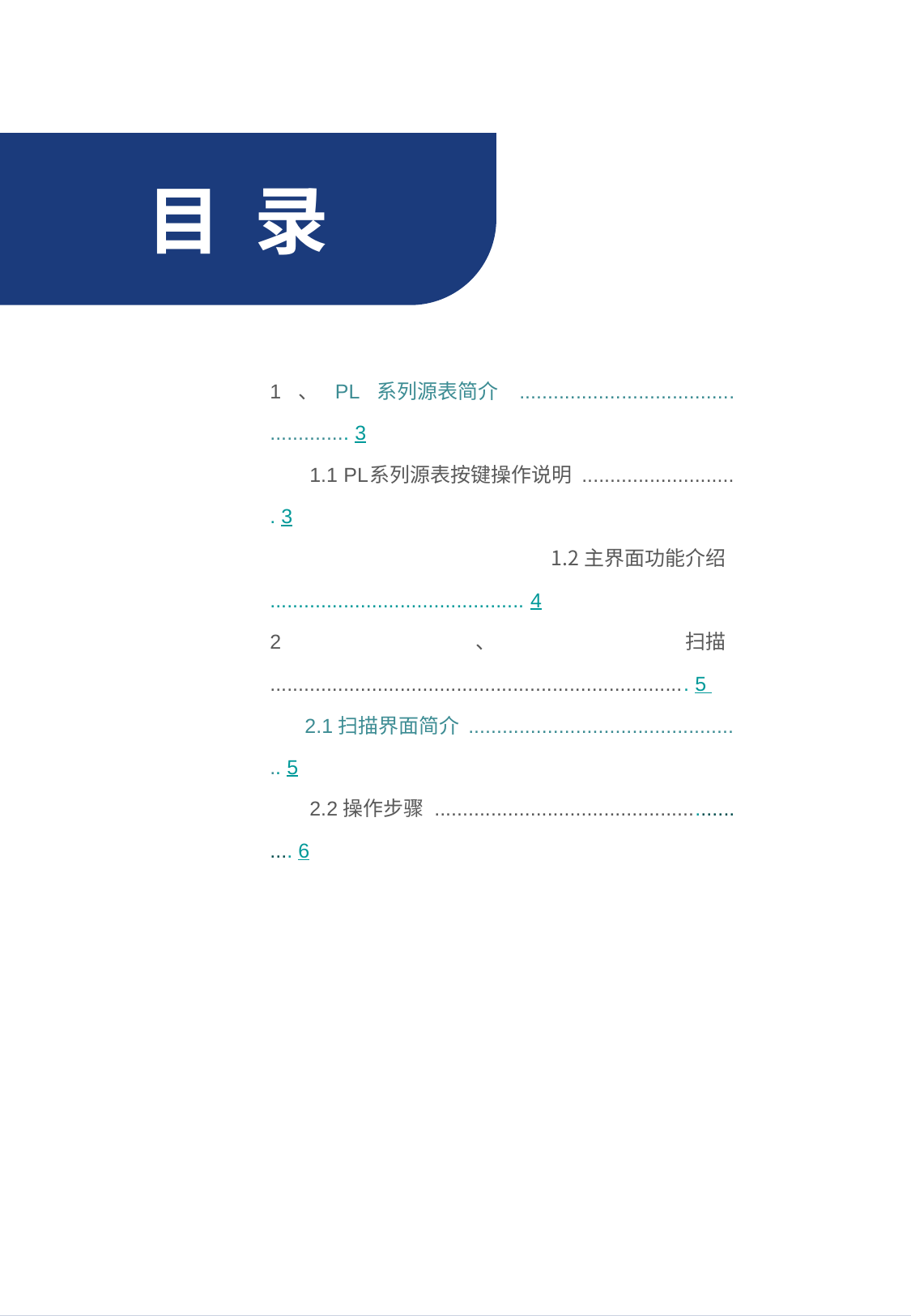

1、PL系列源表简介  .................................................... 3
      1.1 PL系列源表按键操作说明  ............................ 3
      1.2 主界面功能介绍  ............................................. 4
2、扫描  .......................................................................... 5
      2.1 扫描界面简介  ................................................. 5
      2.2 操作步骤  ......................................................... 6